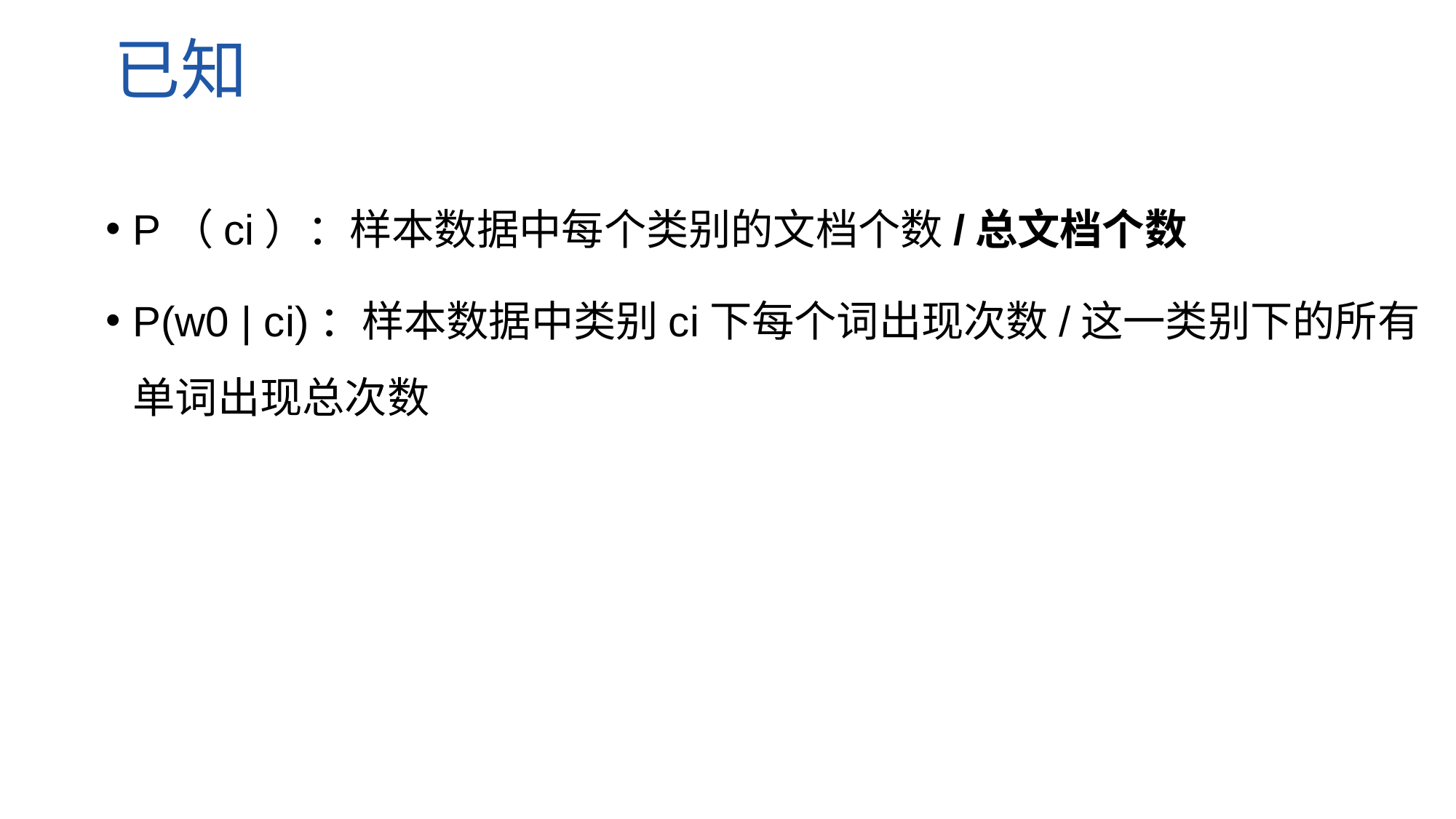

已知
P（ci）：样本数据中每个类别的文档个数/总文档个数
P(w0 | ci)：样本数据中类别ci下每个词出现次数/这一类别下的所有单词出现总次数